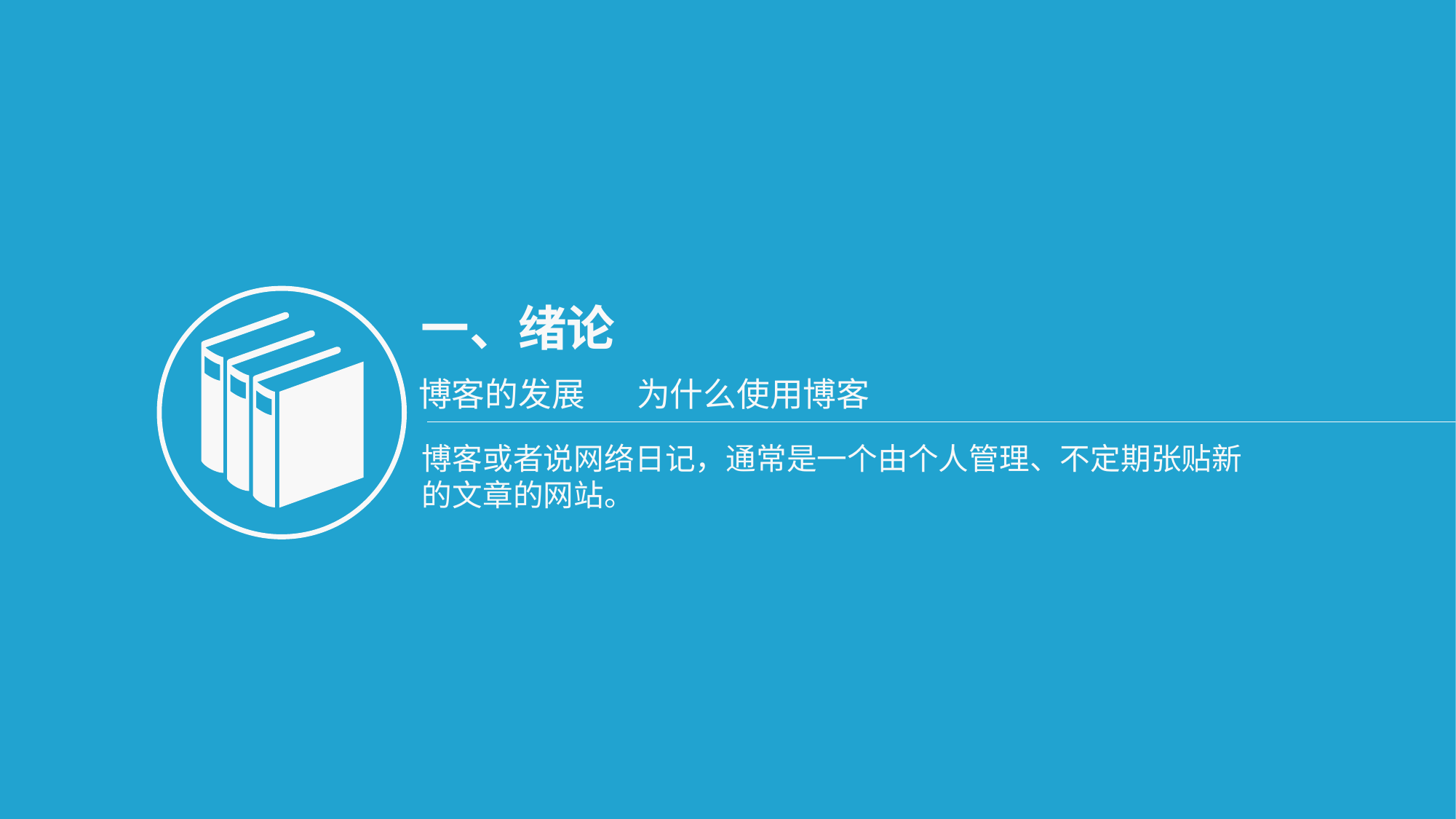

一、绪论
博客的发展	为什么使用博客
博客或者说网络日记，通常是一个由个人管理、不定期张贴新的文章的网站。